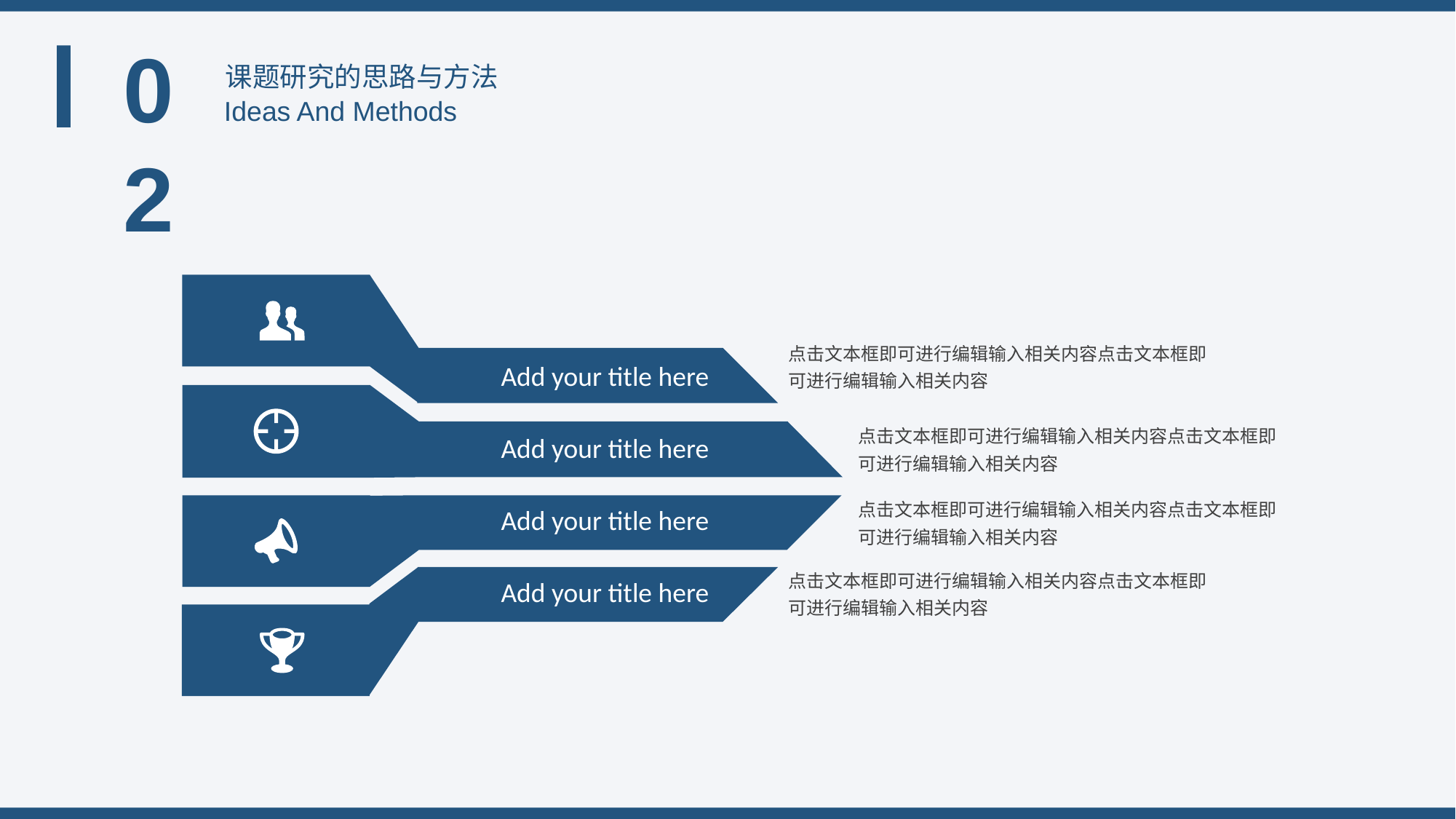

课题研究的思路与方法
02

Ideas And Methods

点击文本框即可进行编辑输入相关内容点击文本框即可进行编辑输入相关内容

Add your title here

点击文本框即可进行编辑输入相关内容点击文本框即可进行编辑输入相关内容
Add your title here
点击文本框即可进行编辑输入相关内容点击文本框即可进行编辑输入相关内容
Add your title here

点击文本框即可进行编辑输入相关内容点击文本框即可进行编辑输入相关内容
Add your title here